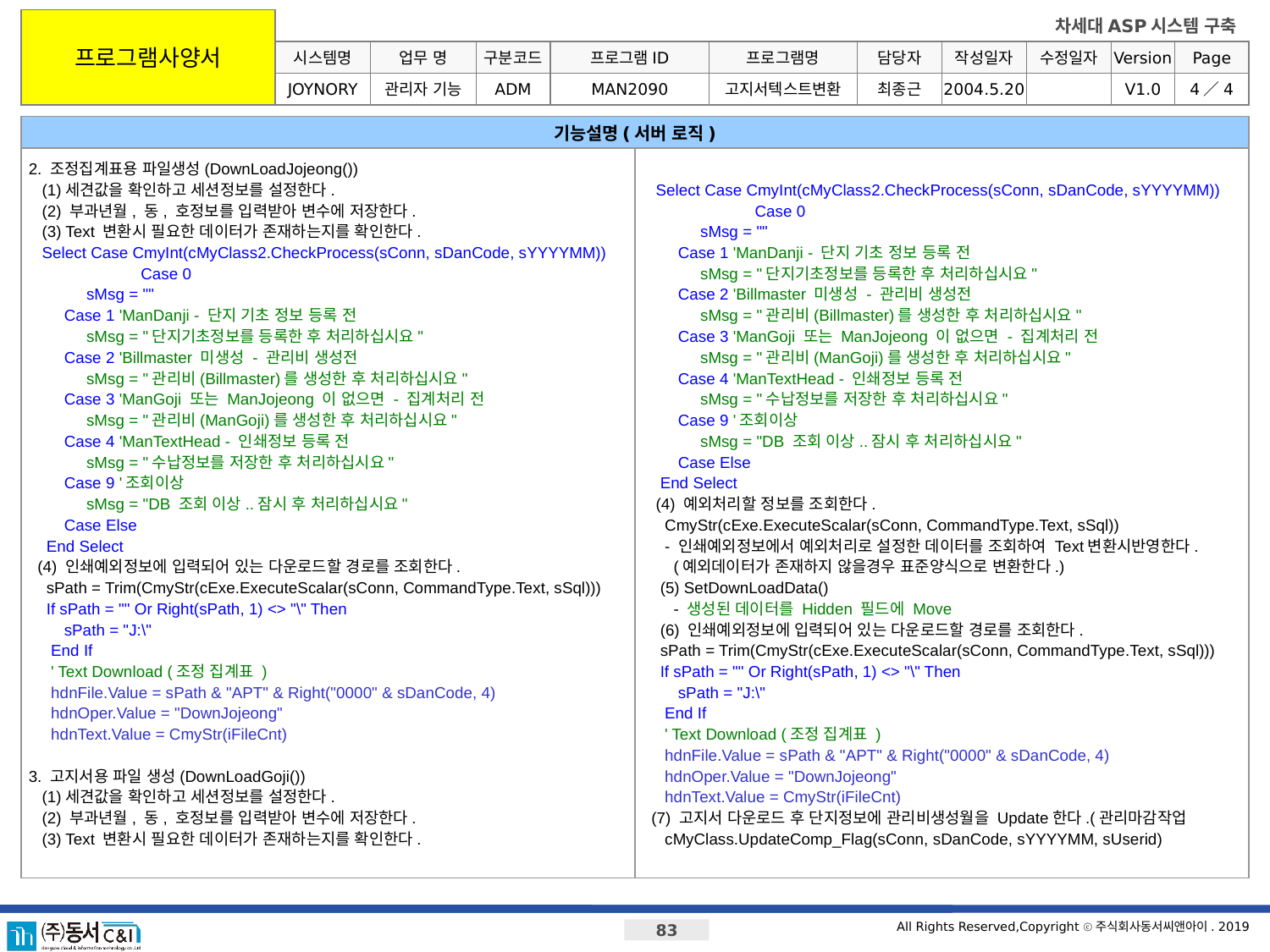

프로그램사양서
시스템명
업무 명
구분코드
프로그램ID
프로그램명
JOYNORY
관리자 기능
ADM
MAN2090
고지서텍스트변환
최종근
2004.5.20

V1.0
4／4
기능설명(서버 로직)
2. 조정집계표용 파일생성(DownLoadJojeong())
   (1)세견값을 확인하고 세션정보를 설정한다.
   (2) 부과년월, 동, 호정보를 입력받아 변수에 저장한다.
   (3) Text 변환시 필요한 데이터가 존재하는지를 확인한다.
   Select Case CmyInt(cMyClass2.CheckProcess(sConn, sDanCode, sYYYYMM))                Case 0
             sMsg = ""
        Case 1 'ManDanji - 단지 기초 정보 등록 전
             sMsg = "단지기초정보를 등록한 후 처리하십시요"
        Case 2 'Billmaster 미생성 - 관리비 생성전
             sMsg = "관리비(Billmaster)를 생성한 후 처리하십시요"
        Case 3 'ManGoji 또는 ManJojeong 이 없으면 - 집계처리 전
             sMsg = "관리비(ManGoji)를 생성한 후 처리하십시요"
        Case 4 'ManTextHead - 인쇄정보 등록 전
             sMsg = "수납정보를 저장한 후 처리하십시요"
        Case 9 '조회이상
             sMsg = "DB 조회 이상..잠시 후 처리하십시요"
        Case Else
    End Select
  (4) 인쇄예외정보에 입력되어 있는 다운로드할 경로를 조회한다.
    sPath = Trim(CmyStr(cExe.ExecuteScalar(sConn, CommandType.Text, sSql)))
    If sPath = "" Or Right(sPath, 1) <> "\" Then
        sPath = "J:\"
     End If
     ' Text Download (조정 집계표 )
     hdnFile.Value = sPath & "APT" & Right("0000" & sDanCode, 4)
     hdnOper.Value = "DownJojeong"
     hdnText.Value = CmyStr(iFileCnt)

3. 고지서용 파일 생성(DownLoadGoji())
   (1)세견값을 확인하고 세션정보를 설정한다.
   (2) 부과년월, 동, 호정보를 입력받아 변수에 저장한다.
   (3) Text 변환시 필요한 데이터가 존재하는지를 확인한다.

   Select Case CmyInt(cMyClass2.CheckProcess(sConn, sDanCode, sYYYYMM))                Case 0
             sMsg = ""
        Case 1 'ManDanji - 단지 기초 정보 등록 전
             sMsg = "단지기초정보를 등록한 후 처리하십시요"
        Case 2 'Billmaster 미생성 - 관리비 생성전
             sMsg = "관리비(Billmaster)를 생성한 후 처리하십시요"
        Case 3 'ManGoji 또는 ManJojeong 이 없으면 - 집계처리 전
             sMsg = "관리비(ManGoji)를 생성한 후 처리하십시요"
        Case 4 'ManTextHead - 인쇄정보 등록 전
             sMsg = "수납정보를 저장한 후 처리하십시요"
        Case 9 '조회이상
             sMsg = "DB 조회 이상..잠시 후 처리하십시요"
        Case Else
    End Select
   (4) 예외처리할 정보를 조회한다.
     CmyStr(cExe.ExecuteScalar(sConn, CommandType.Text, sSql))
     - 인쇄예외정보에서 예외처리로 설정한 데이터를 조회하여 Text변환시반영한다.
       (예외데이터가 존재하지 않을경우 표준양식으로 변환한다.)
    (5) SetDownLoadData()
       - 생성된 데이터를 Hidden 필드에 Move
    (6) 인쇄예외정보에 입력되어 있는 다운로드할 경로를 조회한다.
    sPath = Trim(CmyStr(cExe.ExecuteScalar(sConn, CommandType.Text, sSql)))
    If sPath = "" Or Right(sPath, 1) <> "\" Then
        sPath = "J:\"
     End If
     ' Text Download (조정 집계표 )
     hdnFile.Value = sPath & "APT" & Right("0000" & sDanCode, 4)
     hdnOper.Value = "DownJojeong"
     hdnText.Value = CmyStr(iFileCnt)
  (7) 고지서 다운로드 후 단지정보에 관리비생성월을 Update한다.(관리마감작업
     cMyClass.UpdateComp_Flag(sConn, sDanCode, sYYYYMM, sUserid)